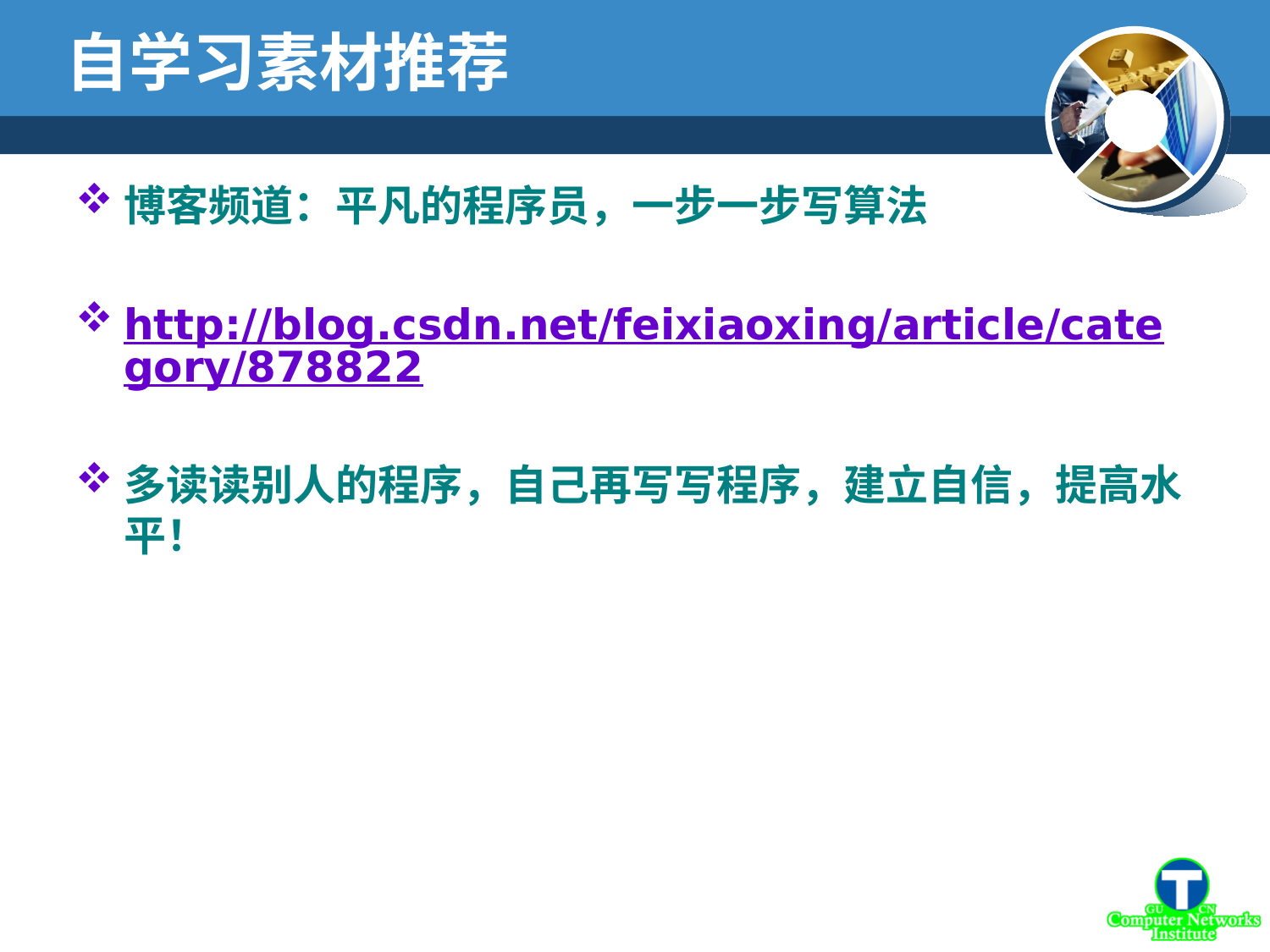

# 自学习素材推荐
博客频道：平凡的程序员，一步一步写算法

http://blog.csdn.net/feixiaoxing/article/category/878822

多读读别人的程序，自己再写写程序，建立自信，提高水平！
143